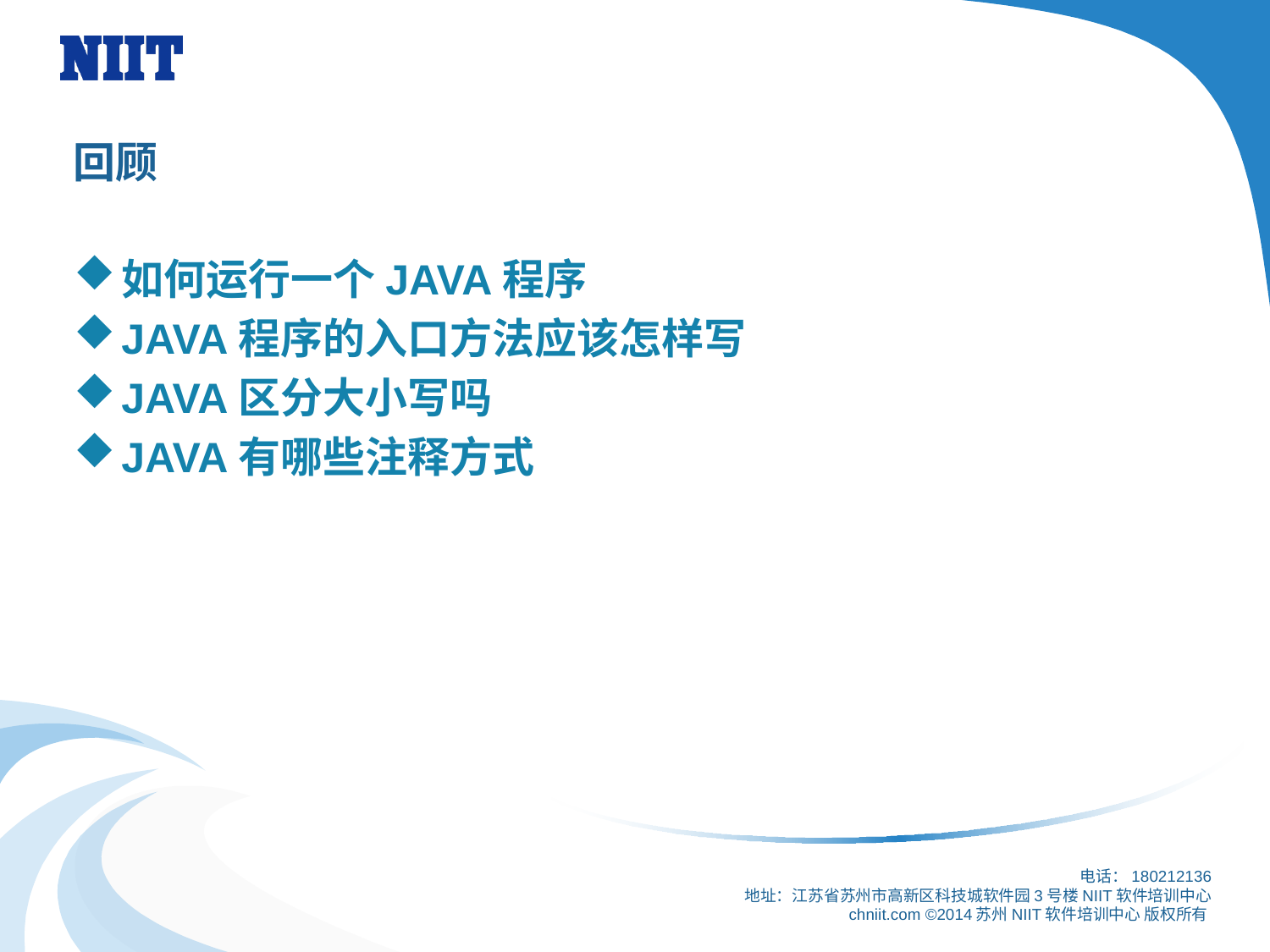

# 回顾
如何运行一个JAVA程序
JAVA程序的入口方法应该怎样写
JAVA区分大小写吗
JAVA有哪些注释方式